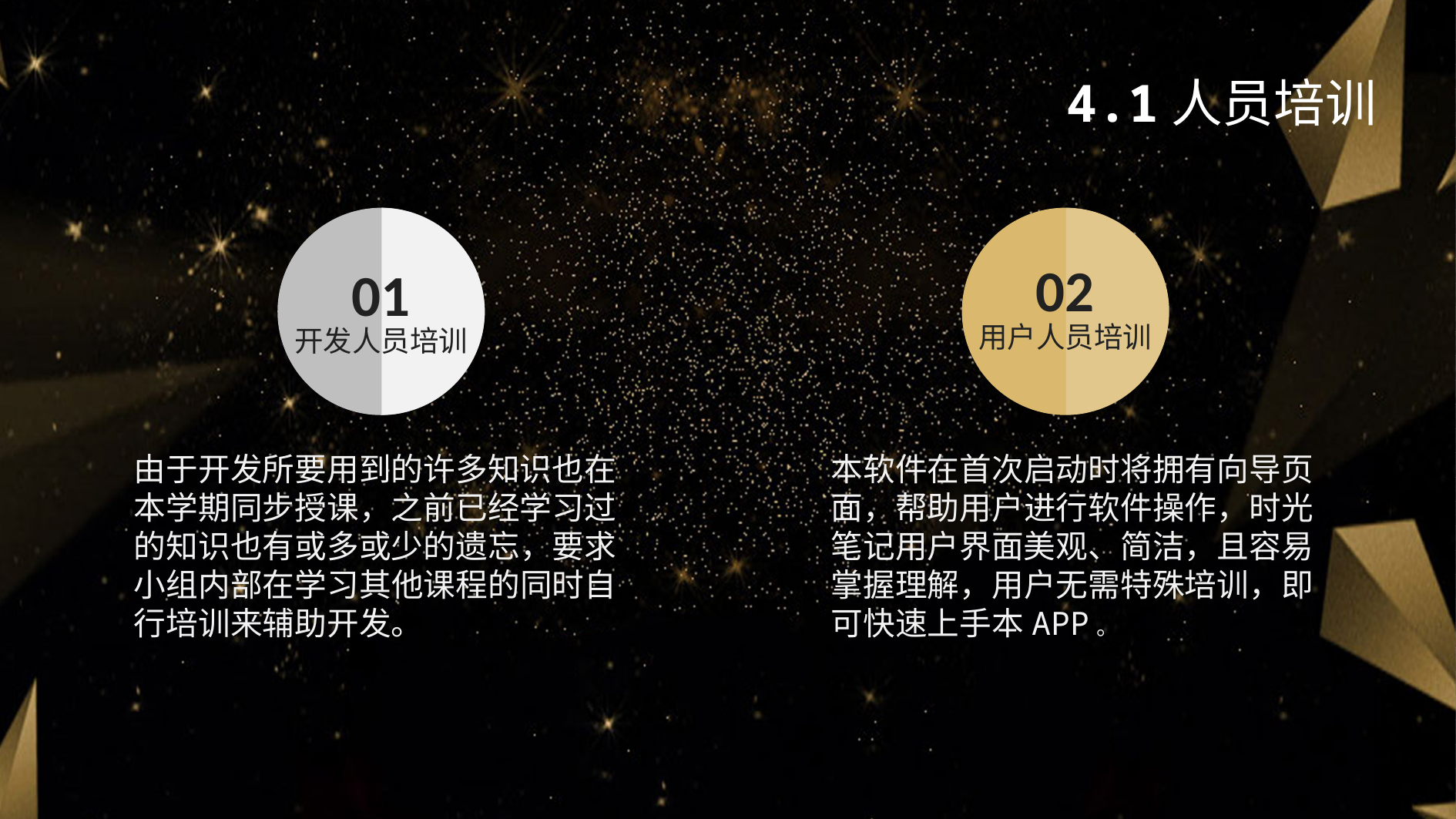

4.1人员培训

02
01
用户人员培训
开发人员培训
由于开发所要用到的许多知识也在
本学期同步授课，之前已经学习过
的知识也有或多或少的遗忘，要求
小组内部在学习其他课程的同时自
行培训来辅助开发。
本软件在首次启动时将拥有向导页
面，帮助用户进行软件操作，时光
笔记用户界面美观、简洁，且容易
掌握理解，用户无需特殊培训，即
可快速上手本APP。